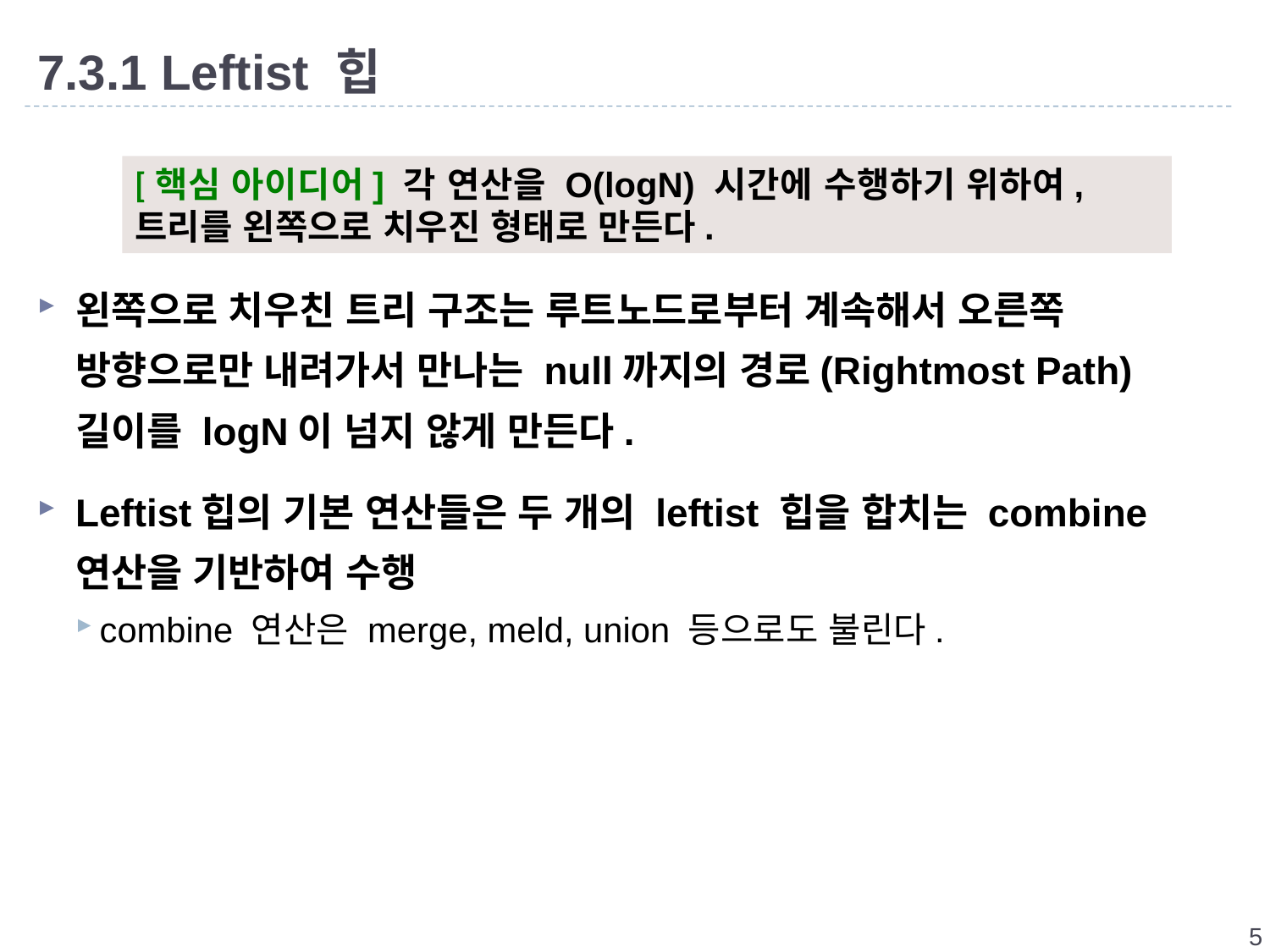

# 7.3.1 Leftist 힙

왼쪽으로 치우친 트리 구조는 루트노드로부터 계속해서 오른쪽 방향으로만 내려가서 만나는 null까지의 경로(Rightmost Path) 길이를 logN이 넘지 않게 만든다.
Leftist힙의 기본 연산들은 두 개의 leftist 힙을 합치는 combine 연산을 기반하여 수행
combine 연산은 merge, meld, union 등으로도 불린다.

[핵심 아이디어] 각 연산을 O(logN) 시간에 수행하기 위하여, 트리를 왼쪽으로 치우진 형태로 만든다.
5